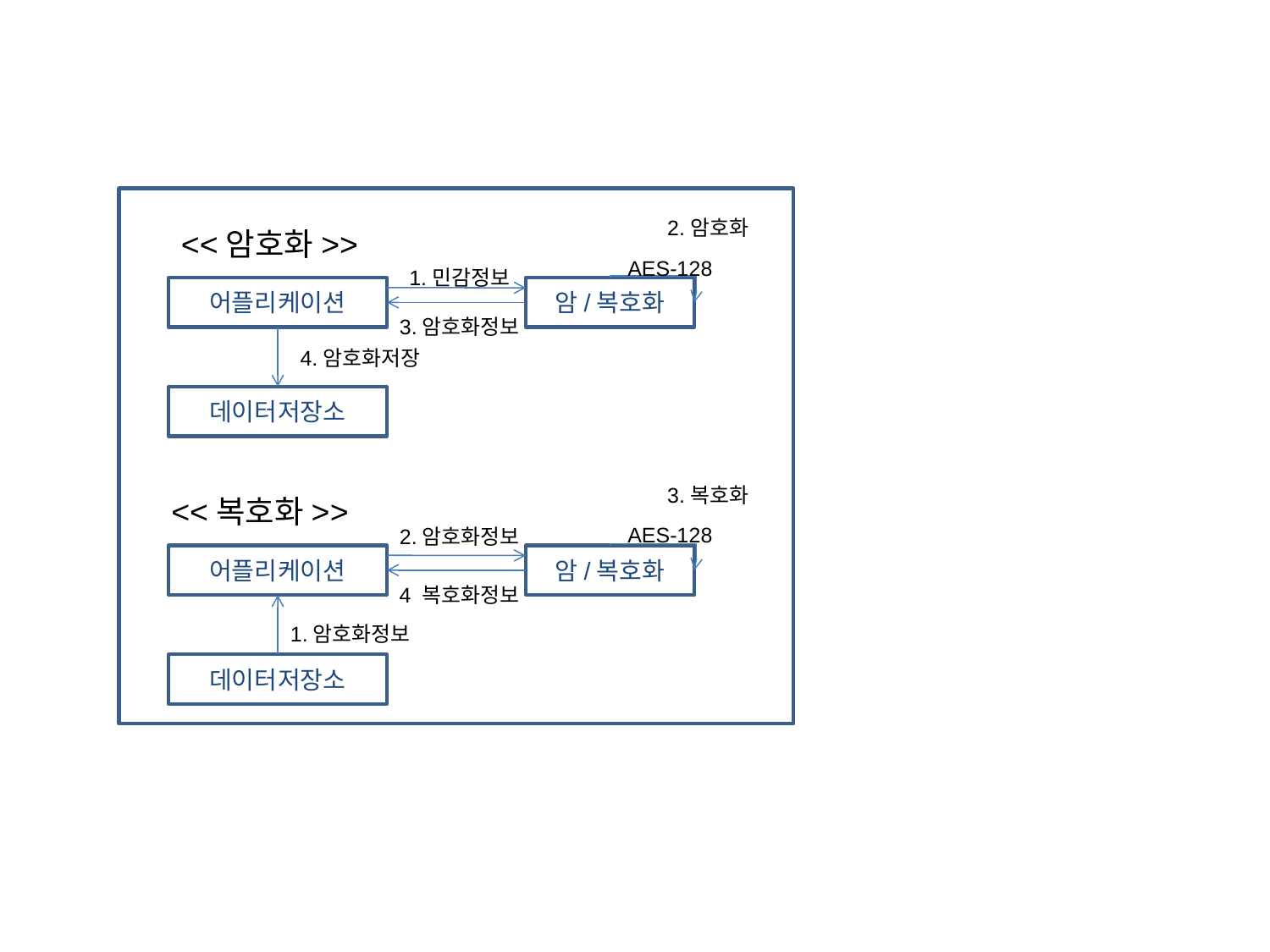

2.암호화
<<암호화>>
AES-128
1.민감정보
어플리케이션
암/복호화
3.암호화정보
4.암호화저장
데이터저장소
3.복호화
<<복호화>>
AES-128
2.암호화정보
어플리케이션
암/복호화
4 복호화정보
1.암호화정보
데이터저장소